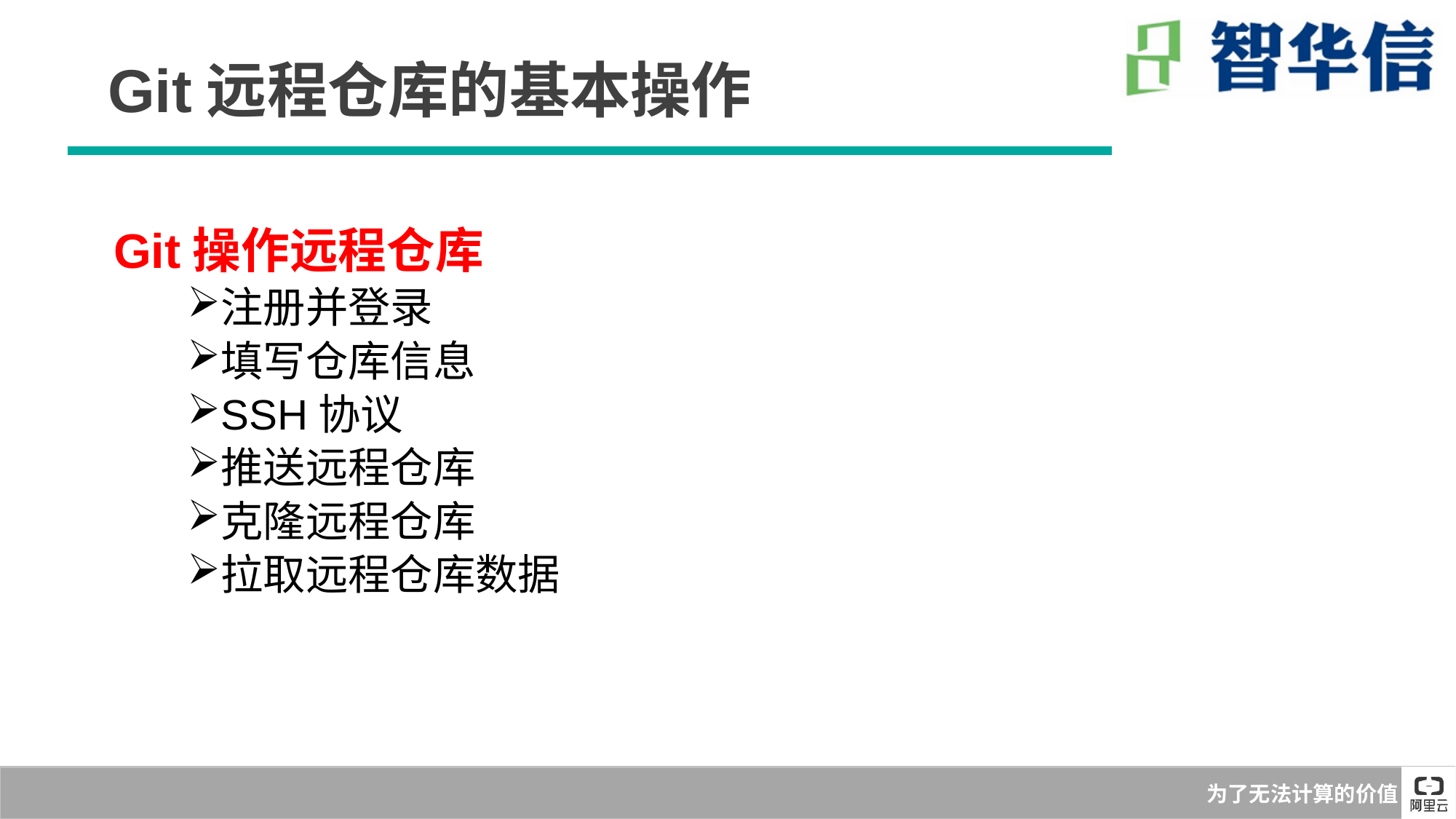

Git远程仓库的基本操作

   Git操作远程仓库
注册并登录
填写仓库信息
SSH协议
推送远程仓库
克隆远程仓库
拉取远程仓库数据